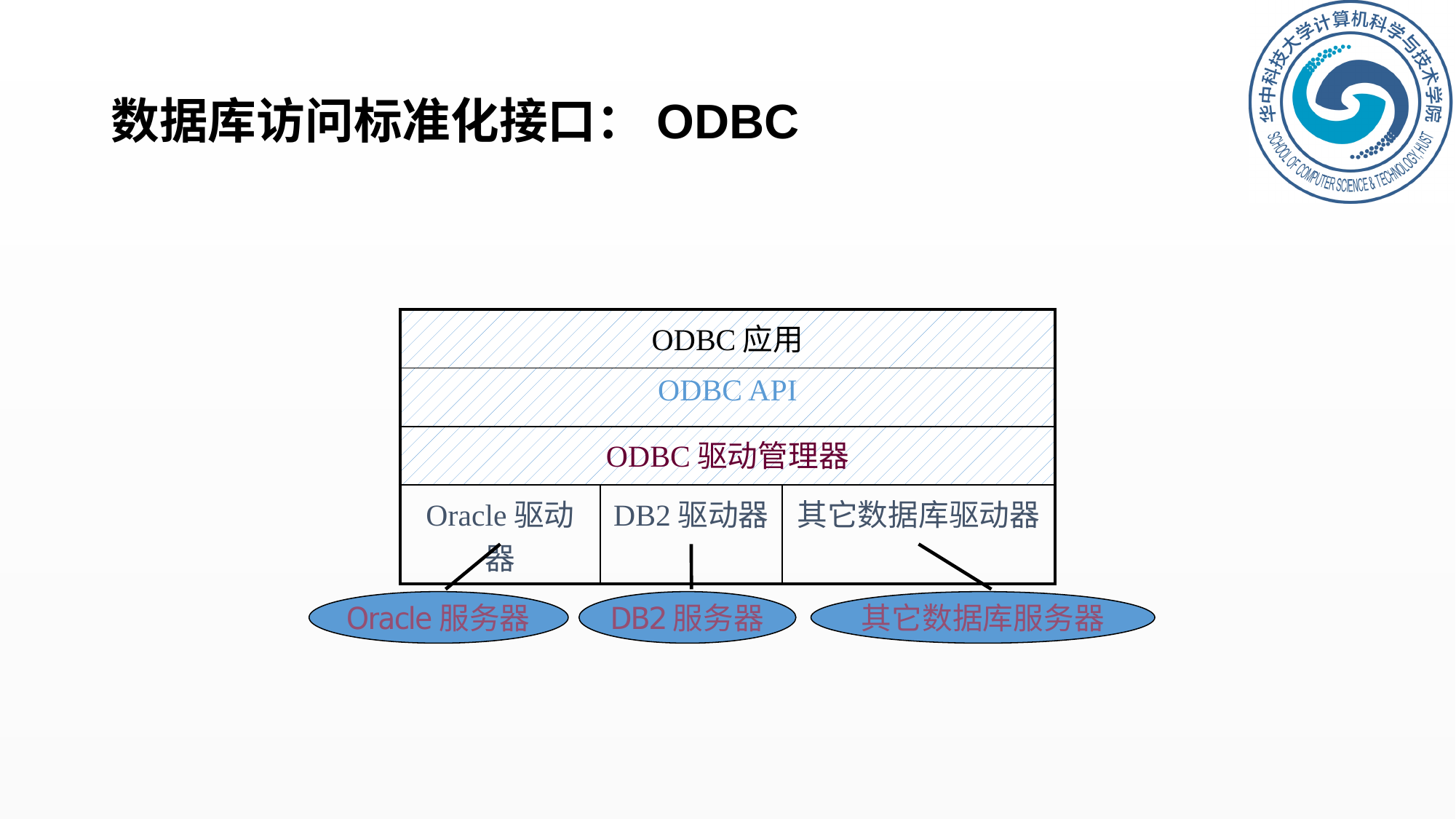

# 数据库访问标准化接口：ODBC
| ODBC应用 |  |  |
| --- | --- | --- |
| ODBC API |  |  |
| ODBC驱动管理器 |  |  |
| Oracle驱动器 | DB2驱动器 | 其它数据库驱动器 |

Oracle服务器
DB2服务器
其它数据库服务器